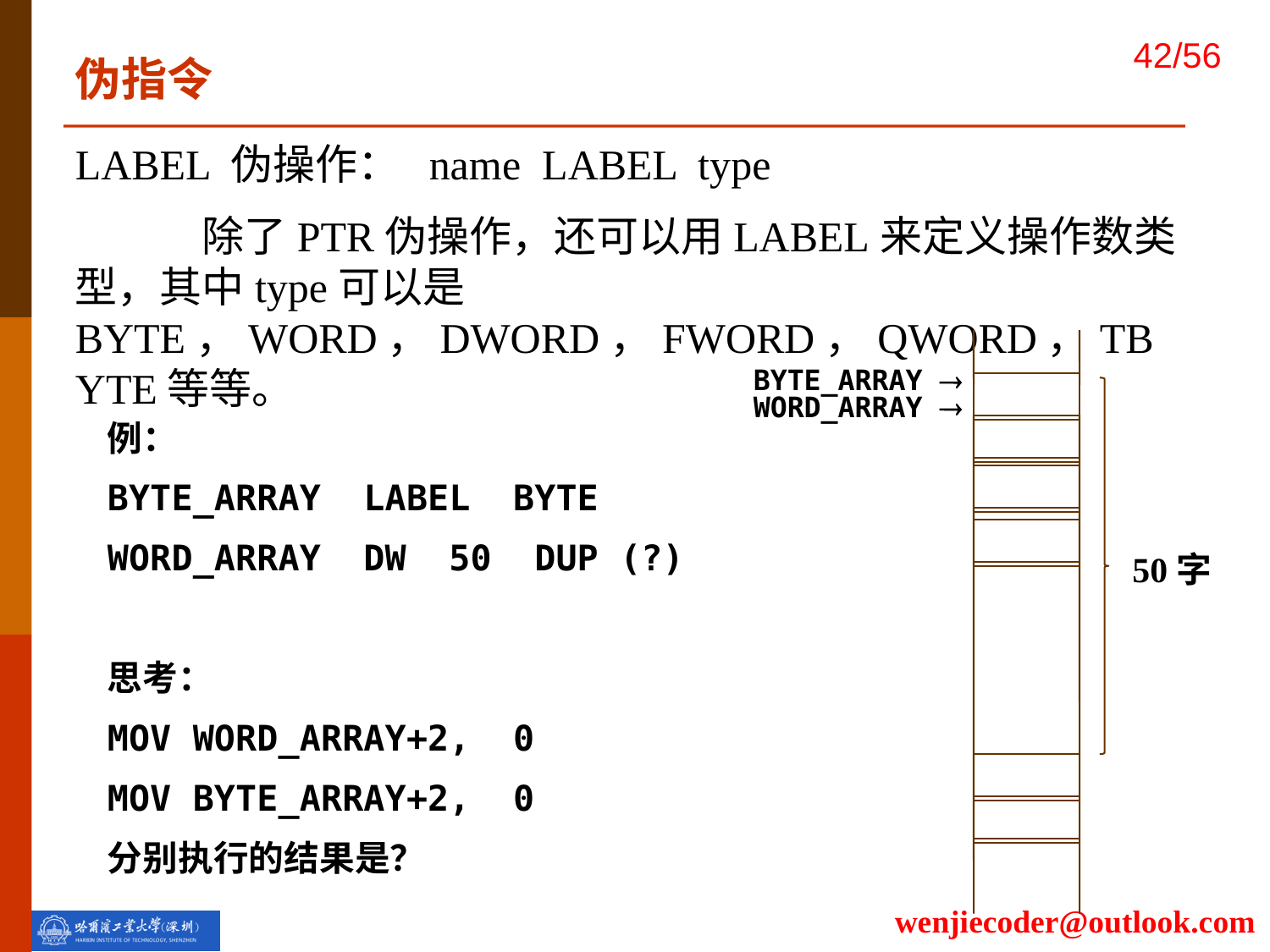

伪指令
LABEL 伪操作：  name  LABEL  type
	除了PTR伪操作，还可以用LABEL来定义操作数类型，其中type可以是BYTE，WORD，DWORD，FWORD，QWORD，TBYTE等等。

BYTE_ARRAY →
WORD_ARRAY →

例：
BYTE_ARRAY  LABEL  BYTE
WORD_ARRAY  DW  50  DUP (?)

思考：
MOV WORD_ARRAY+2,  0
MOV BYTE_ARRAY+2,  0
分别执行的结果是？

50字